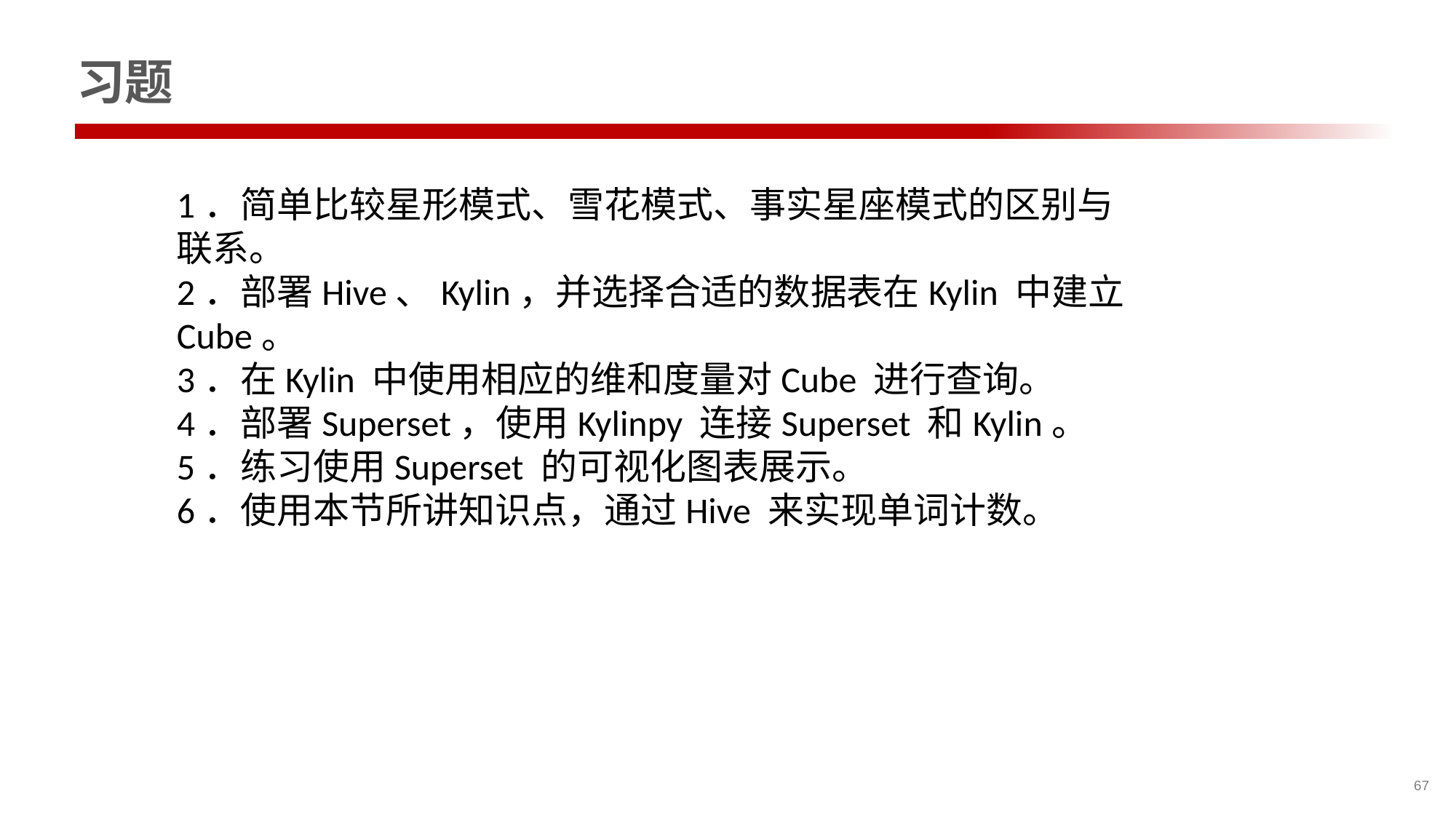

# 习题

1．简单比较星形模式、雪花模式、事实星座模式的区别与联系。
2．部署Hive、Kylin，并选择合适的数据表在Kylin 中建立Cube。
3．在Kylin 中使用相应的维和度量对Cube 进行查询。
4．部署Superset，使用Kylinpy 连接Superset 和Kylin。
5．练习使用Superset 的可视化图表展示。
6．使用本节所讲知识点，通过Hive 来实现单词计数。

67